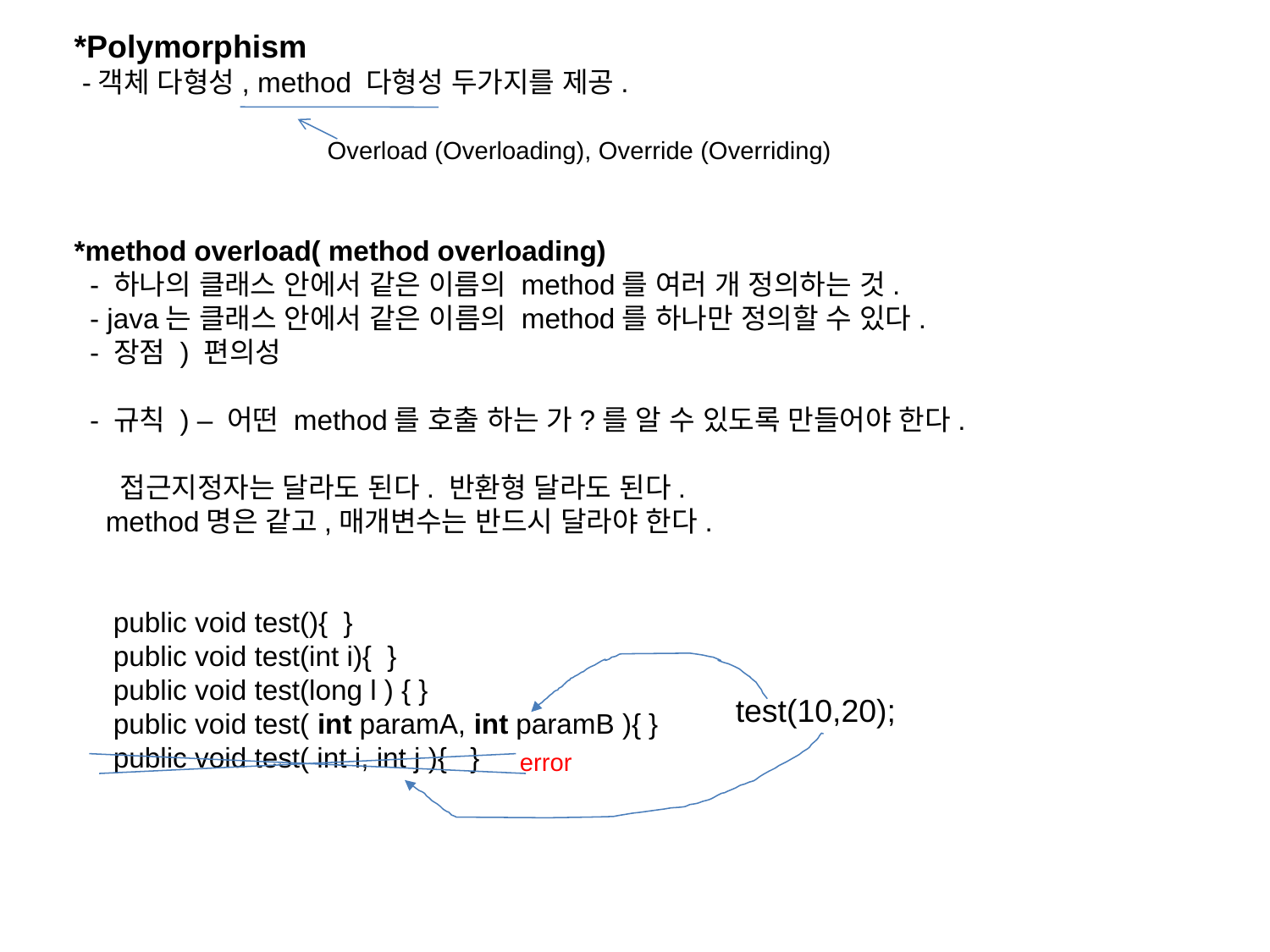

*Polymorphism
 -객체 다형성, method 다형성 두가지를 제공.

*method overload( method overloading)
  - 하나의 클래스 안에서 같은 이름의 method를 여러 개 정의하는 것.
  - java는 클래스 안에서 같은 이름의 method를 하나만 정의할 수 있다.
  - 장점 ) 편의성

  - 규칙 ) – 어떤 method를 호출 하는 가?를 알 수 있도록 만들어야 한다.

     접근지정자는 달라도 된다. 반환형 달라도 된다.
    method명은 같고,매개변수는 반드시 달라야 한다.

     public void test(){  }
     public void test(int i){  }
     public void test(long l ) { }
     public void test( int paramA, int paramB ){ }
     public void test( int i, int j ){   }
Overload (Overloading), Override (Overriding)

test(10,20);

error